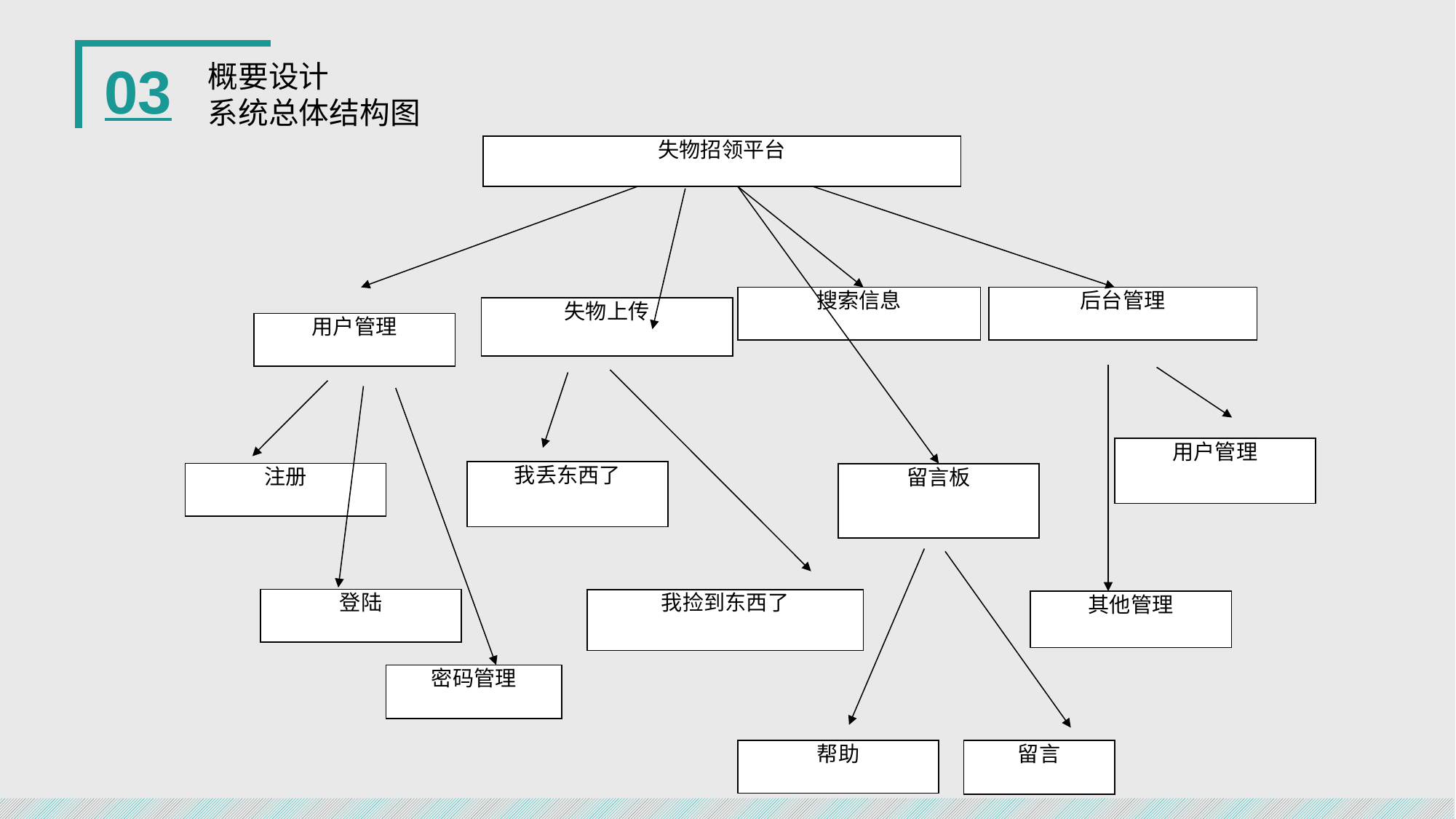

03
概要设计
系统总体结构图
失物招领平台
搜索信息
后台管理
失物上传
用户管理
用户管理
我丢东西了
注册
留言板
登陆
我捡到东西了
其他管理
密码管理

帮助
留言